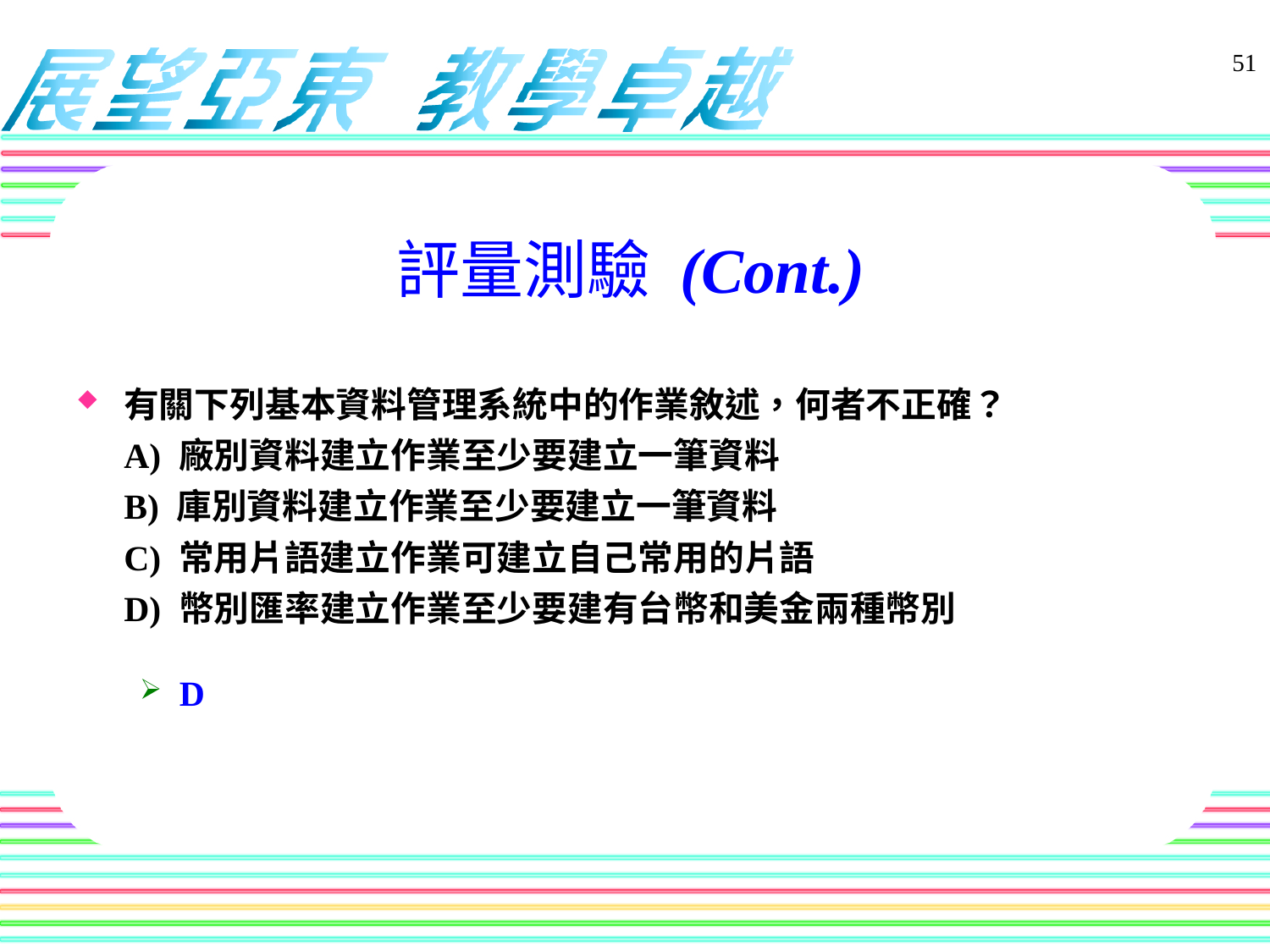

評量測驗 (Cont.)
51
有關下列基本資料管理系統中的作業敘述，何者不正確？
A) 廠別資料建立作業至少要建立一筆資料
B) 庫別資料建立作業至少要建立一筆資料
C) 常用片語建立作業可建立自己常用的片語
D) 幣別匯率建立作業至少要建有台幣和美金兩種幣別
D